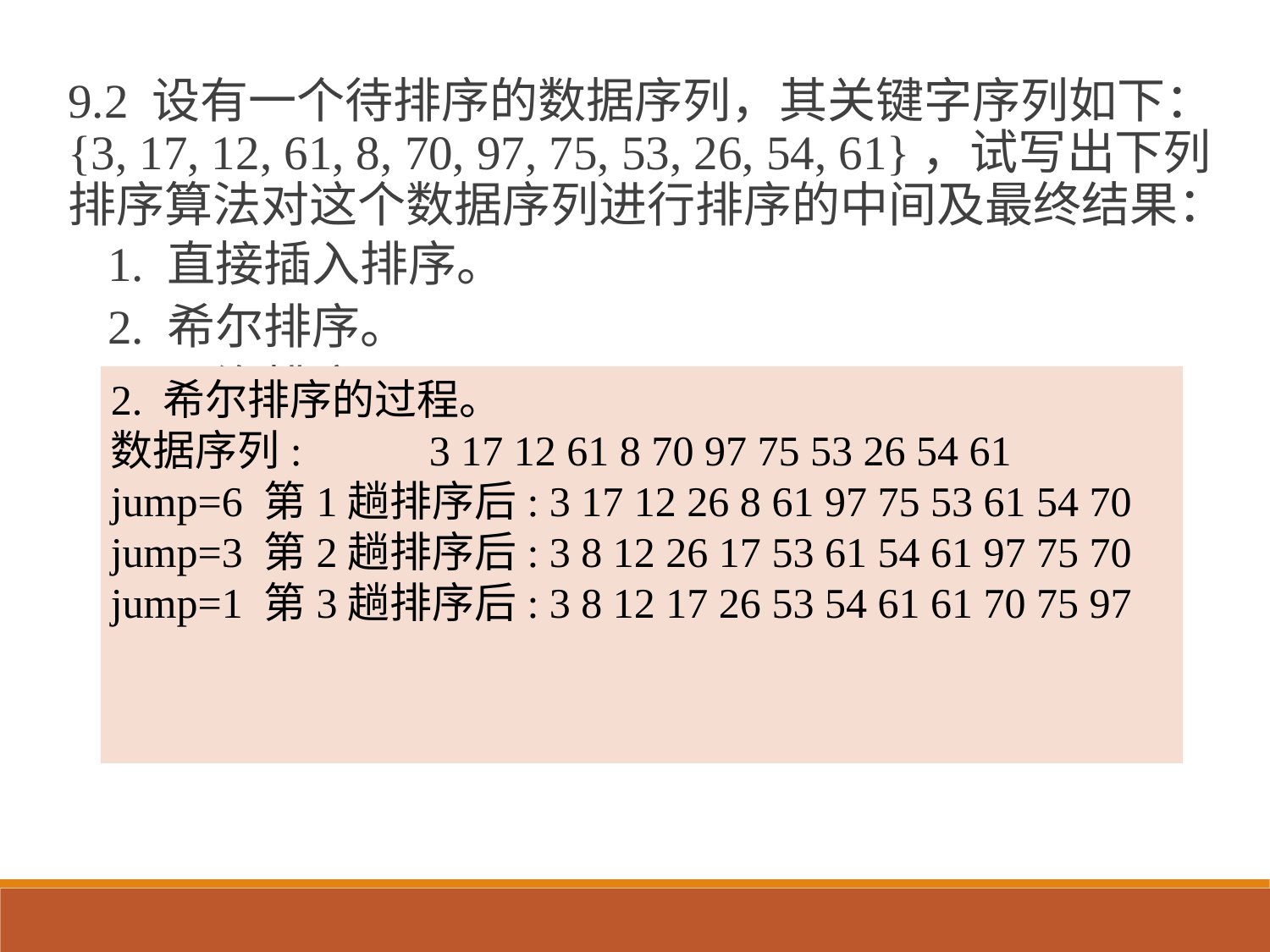

9.2 设有一个待排序的数据序列，其关键字序列如下：{3, 17, 12, 61, 8, 70, 97, 75, 53, 26, 54, 61}，试写出下列排序算法对这个数据序列进行排序的中间及最终结果：
1. 直接插入排序。
2. 希尔排序。
3. 冒泡排序。
4. 快速排序。
5. 选择排序。
6. 归并排序。

2. 希尔排序的过程。
数据序列:            3 17 12 61 8 70 97 75 53 26 54 61
jump=6 第1趟排序后: 3 17 12 26 8 61 97 75 53 61 54 70
jump=3 第2趟排序后: 3 8 12 26 17 53 61 54 61 97 75 70
jump=1 第3趟排序后: 3 8 12 17 26 53 54 61 61 70 75 97